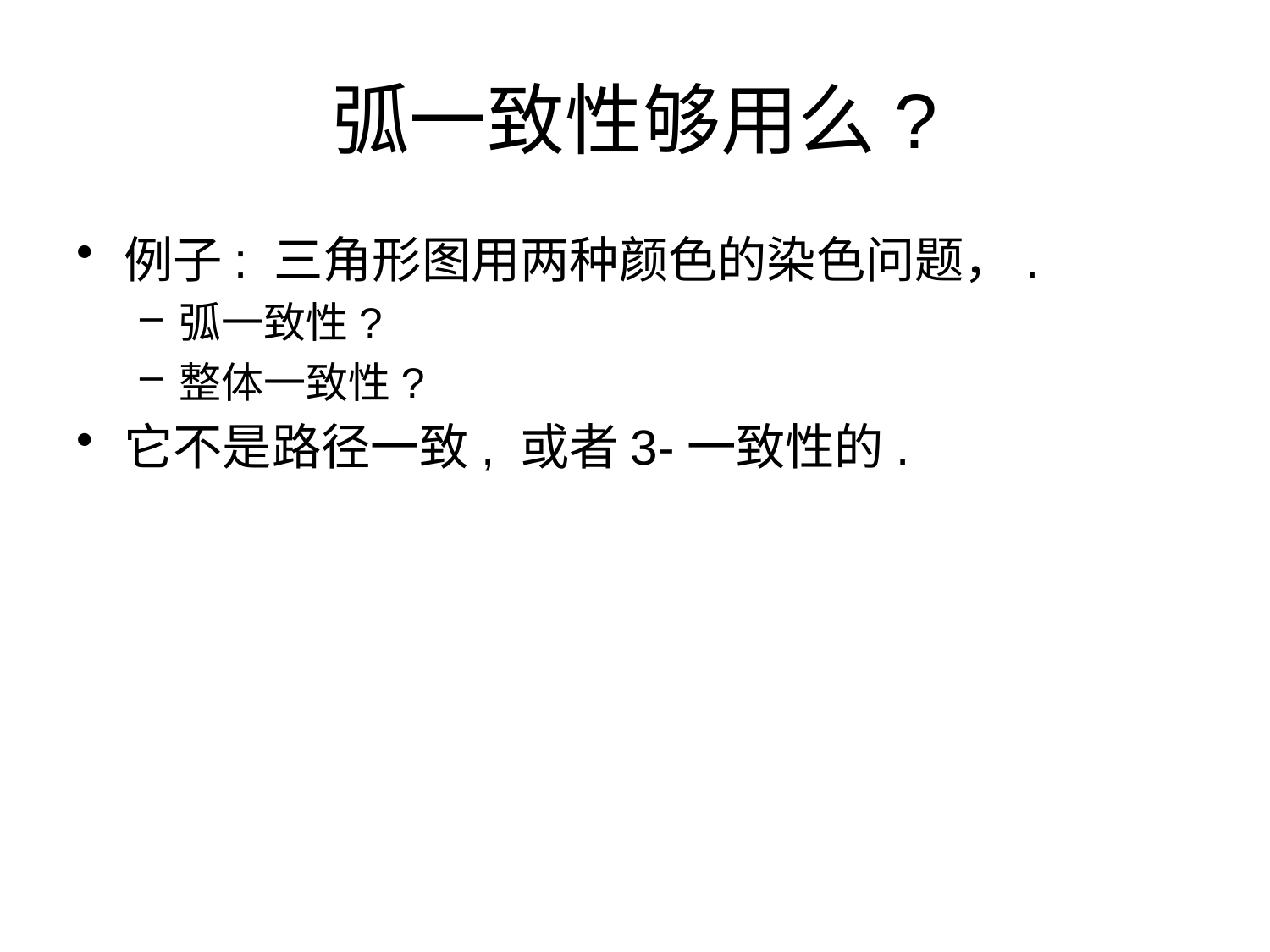

# 弧一致性够用么?
例子: 三角形图用两种颜色的染色问题，.
弧一致性?
整体一致性?
它不是路径一致, 或者3-一致性的.